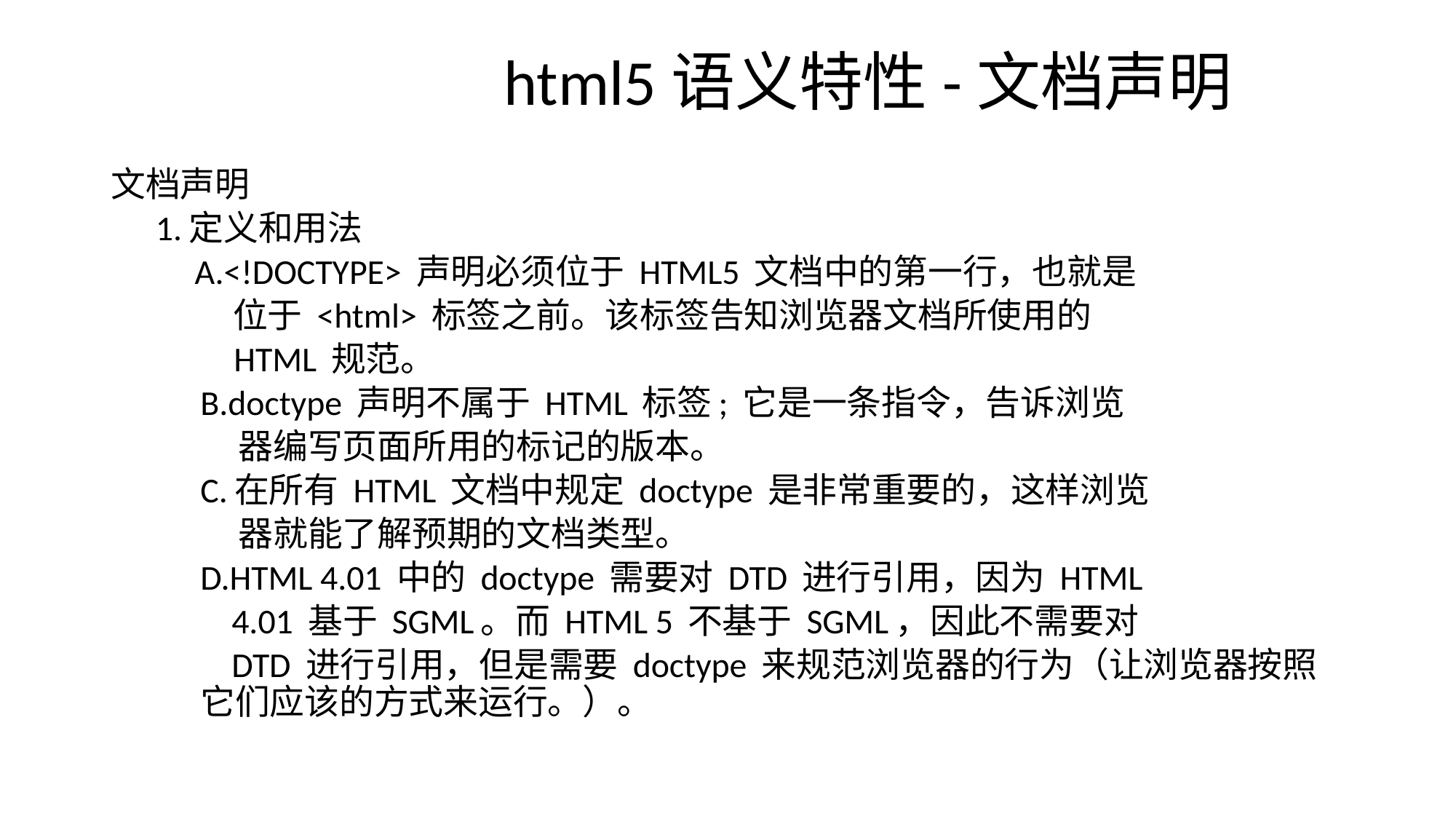

# html5语义特性-文档声明
文档声明
1.定义和用法
     A.<!DOCTYPE> 声明必须位于 HTML5 文档中的第一行，也就是
         位于 <html> 标签之前。该标签告知浏览器文档所使用的
          HTML 规范。
B.doctype 声明不属于 HTML 标签; 它是一条指令，告诉浏览
    器编写页面所用的标记的版本。
C.在所有 HTML 文档中规定 doctype 是非常重要的，这样浏览
    器就能了解预期的文档类型。
D.HTML 4.01 中的 doctype 需要对 DTD 进行引用，因为 HTML
    4.01 基于 SGML。而 HTML 5 不基于 SGML，因此不需要对
    DTD 进行引用，但是需要 doctype 来规范浏览器的行为（让浏览器按照它们应该的方式来运行。）。